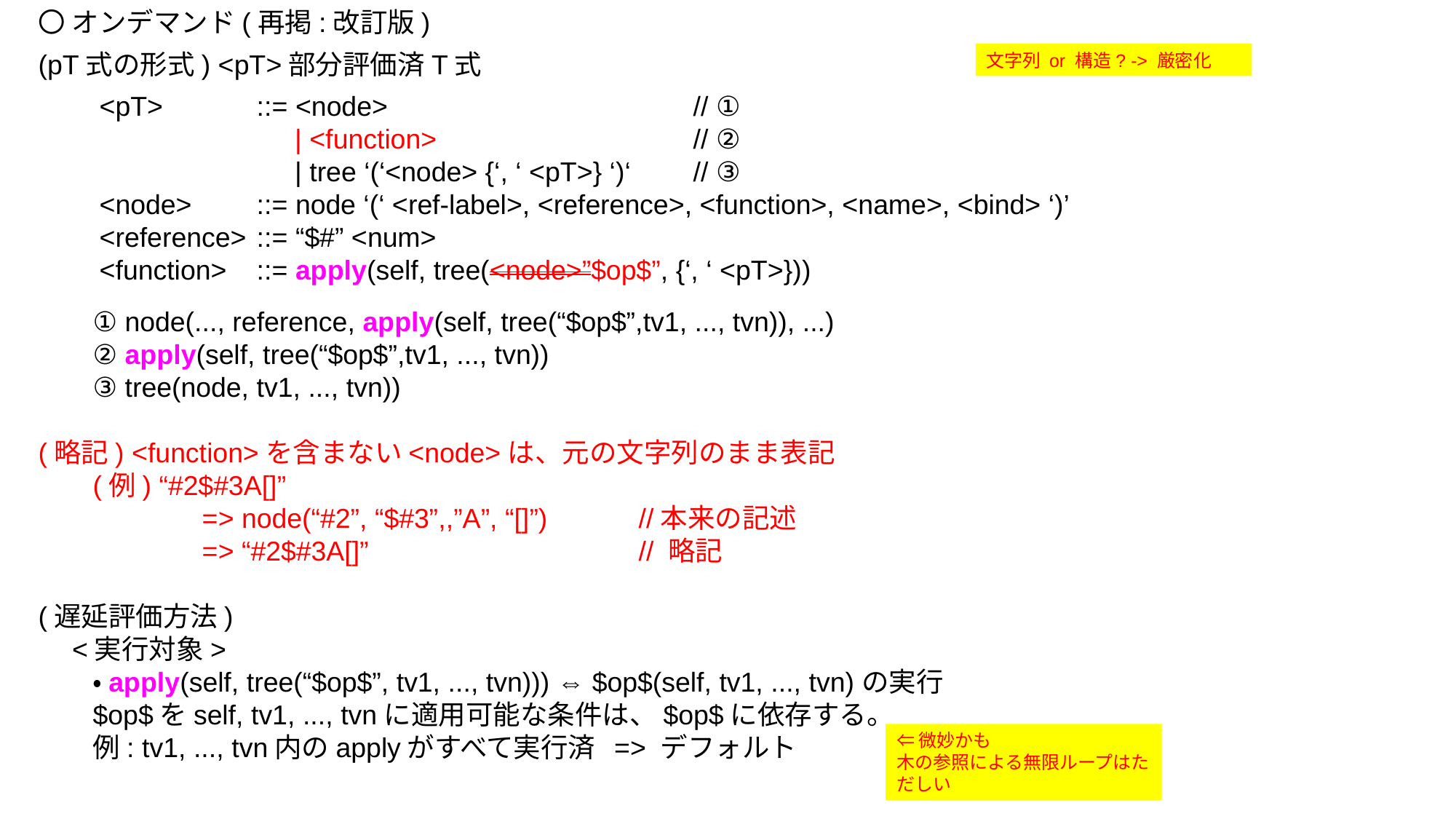

〇 オンデマンド(再掲:改訂版)
(pT式の形式) <pT>部分評価済T式
　　<pT>	::= <node>			// ①
		     | <function>			// ②
		     | tree ‘(‘<node> {‘, ‘ <pT>} ‘)‘	// ③
　　<node>	::= node ‘(‘ <ref-label>, <reference>, <function>, <name>, <bind> ‘)’
　　<reference>	::= “$#” <num>
　　<function>	::= apply(self, tree(<node>”$op$”, {‘, ‘ <pT>}))
① node(..., reference, apply(self, tree(“$op$”,tv1, ..., tvn)), ...)
② apply(self, tree(“$op$”,tv1, ..., tvn))
③ tree(node, tv1, ..., tvn))

(略記) <function>を含まない<node>は、元の文字列のまま表記
(例) “#2$#3A[]”
	=> node(“#2”, “$#3”,,”A”, “[]”)	//本来の記述
	=> “#2$#3A[]”			// 略記

(遅延評価方法)
　<実行対象>
・apply(self, tree(“$op$”, tv1, ..., tvn))) ⇔ $op$(self, tv1, ..., tvn)の実行
$op$をself, tv1, ..., tvnに適用可能な条件は、$op$に依存する。
例: tv1, ..., tvn内のapplyがすべて実行済  => デフォルト
文字列 or 構造? -> 厳密化
⇐微妙かも
木の参照による無限ループはただしい